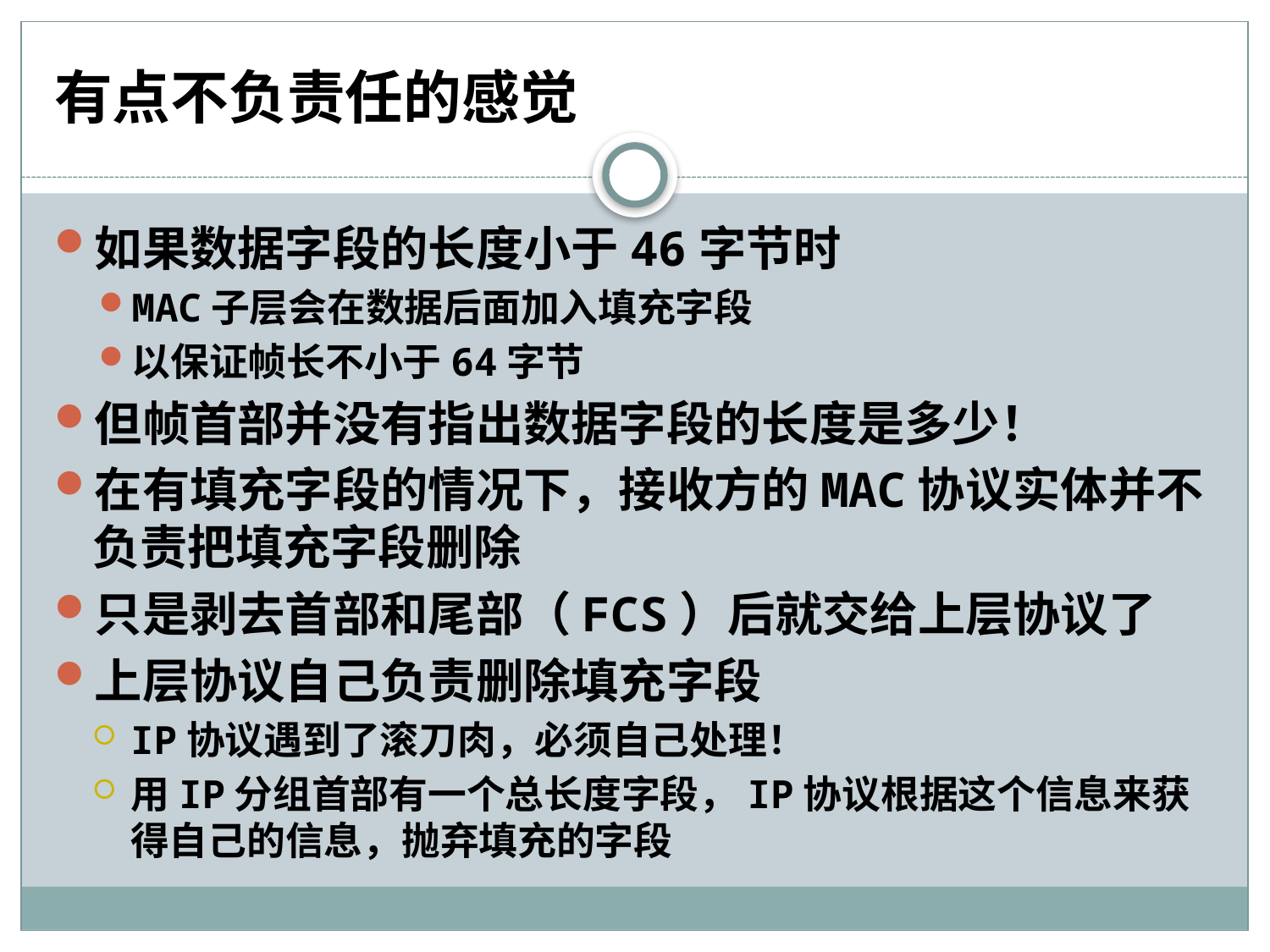

# 有点不负责任的感觉
如果数据字段的长度小于46字节时
MAC子层会在数据后面加入填充字段
以保证帧长不小于64字节
但帧首部并没有指出数据字段的长度是多少！
在有填充字段的情况下，接收方的MAC协议实体并不负责把填充字段删除
只是剥去首部和尾部（FCS）后就交给上层协议了
上层协议自己负责删除填充字段
IP协议遇到了滚刀肉，必须自己处理！
用IP分组首部有一个总长度字段，IP协议根据这个信息来获得自己的信息，抛弃填充的字段